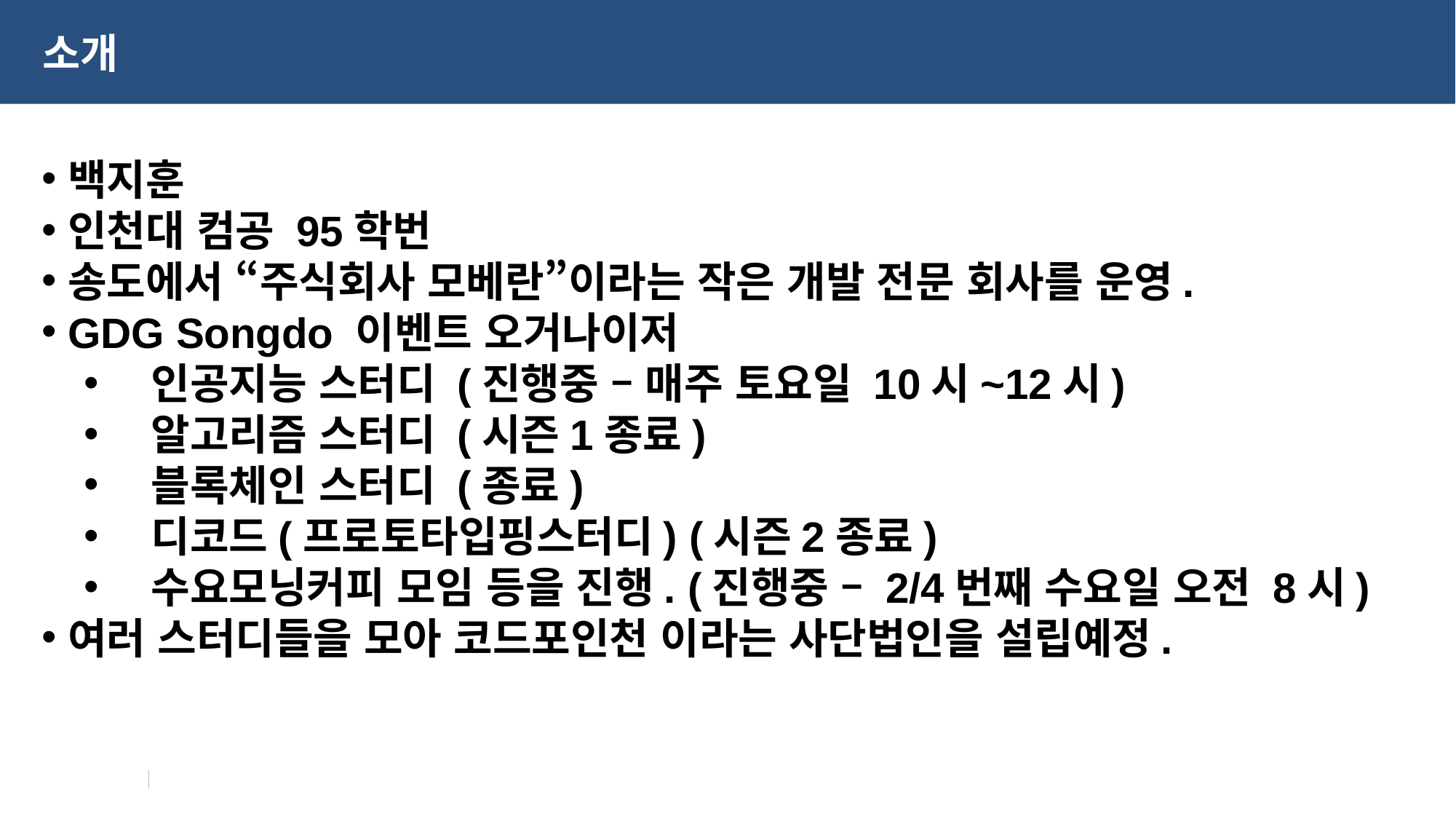

# 소개
백지훈
인천대 컴공 95학번
송도에서 “주식회사 모베란”이라는 작은 개발 전문 회사를 운영.
GDG Songdo 이벤트 오거나이저
인공지능 스터디 (진행중 – 매주 토요일 10시~12시)
알고리즘 스터디 (시즌1종료)
블록체인 스터디 (종료)
디코드(프로토타입핑스터디) (시즌2종료)
수요모닝커피 모임 등을 진행. (진행중 – 2/4번째 수요일 오전 8시)
여러 스터디들을 모아 코드포인천 이라는 사단법인을 설립예정.